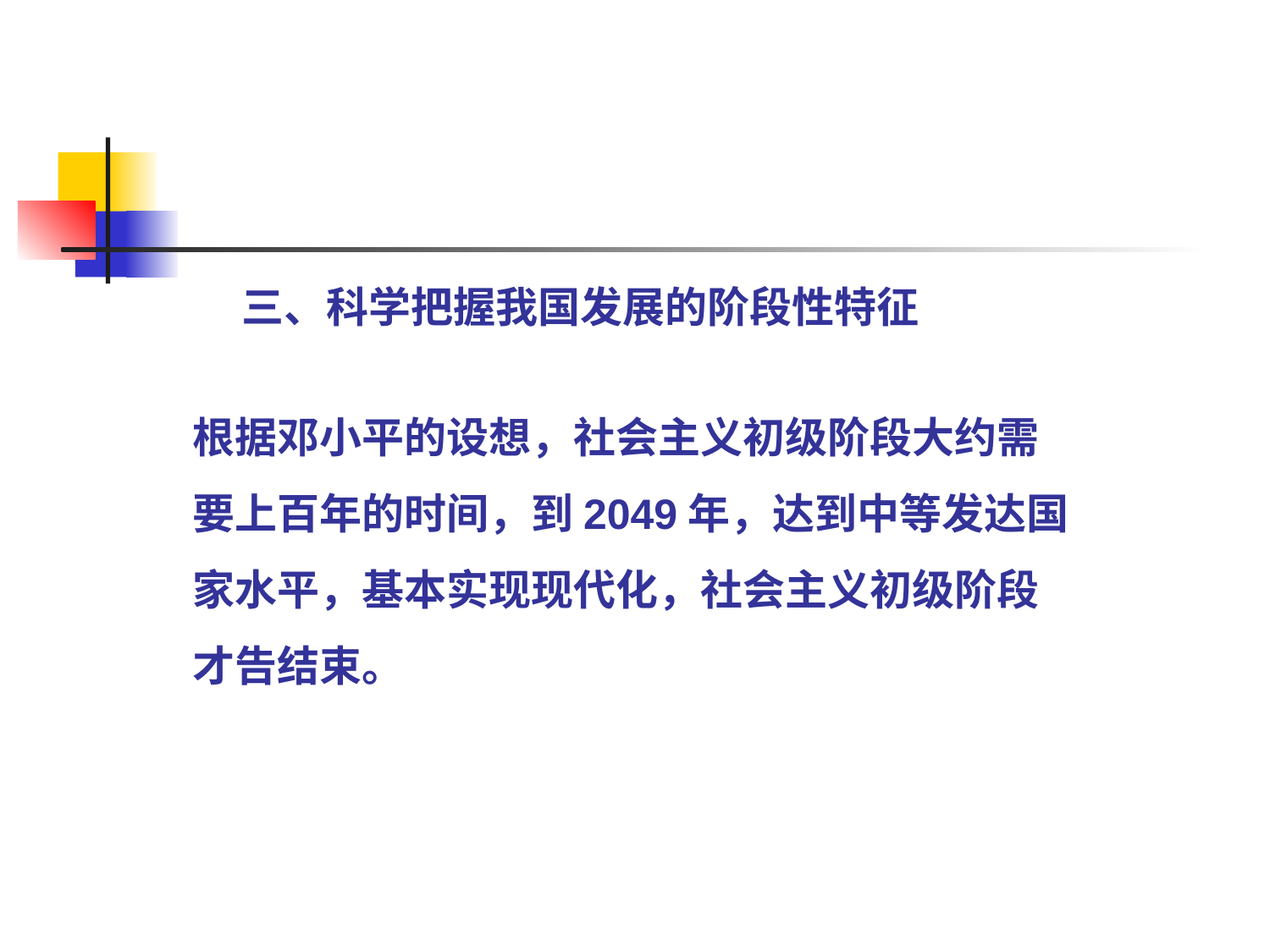

三、科学把握我国发展的阶段性特征
根据邓小平的设想，社会主义初级阶段大约需要上百年的时间，到2049年，达到中等发达国家水平，基本实现现代化，社会主义初级阶段才告结束。